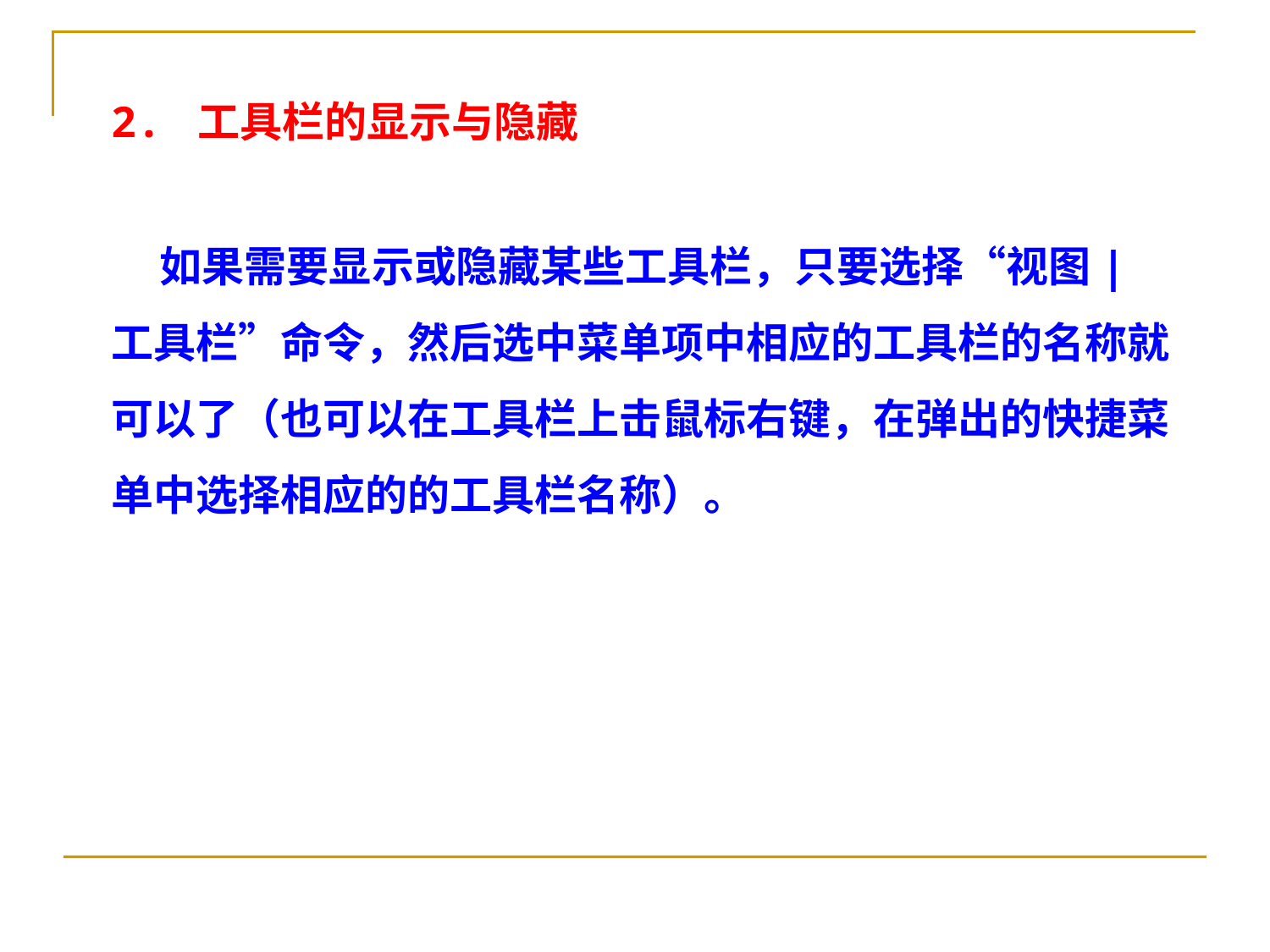

2. 工具栏的显示与隐藏
    如果需要显示或隐藏某些工具栏，只要选择“视图|工具栏”命令，然后选中菜单项中相应的工具栏的名称就可以了（也可以在工具栏上击鼠标右键，在弹出的快捷菜单中选择相应的的工具栏名称）。